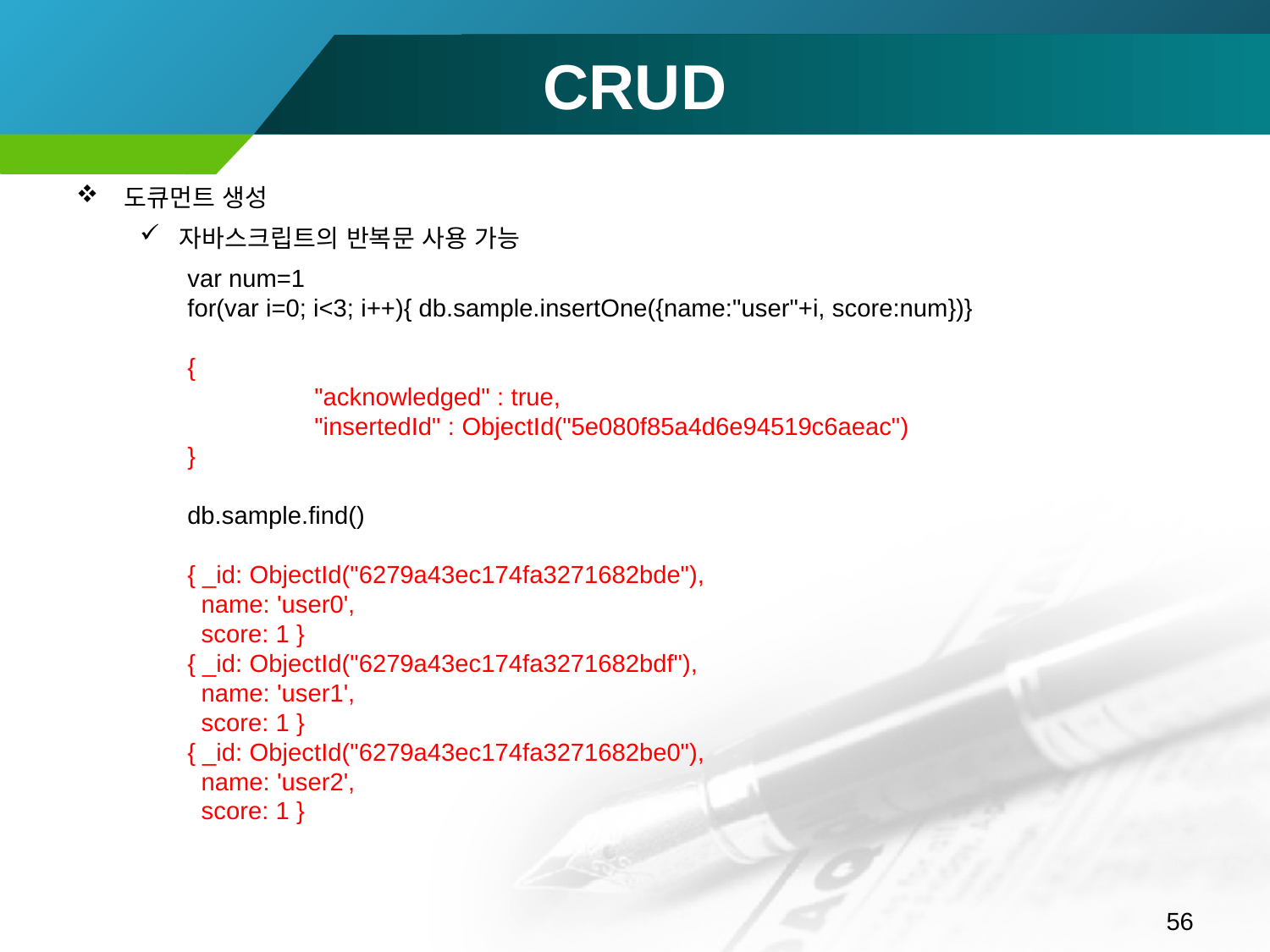

# CRUD
도큐먼트 생성
자바스크립트의 반복문 사용 가능
var num=1
for(var i=0; i<3; i++){ db.sample.insertOne({name:"user"+i, score:num})}

{
	"acknowledged" : true,
	"insertedId" : ObjectId("5e080f85a4d6e94519c6aeac")
}

db.sample.find()

{ _id: ObjectId("6279a43ec174fa3271682bde"),
  name: 'user0',
  score: 1 }
{ _id: ObjectId("6279a43ec174fa3271682bdf"),
  name: 'user1',
  score: 1 }
{ _id: ObjectId("6279a43ec174fa3271682be0"),
  name: 'user2',
  score: 1 }

56